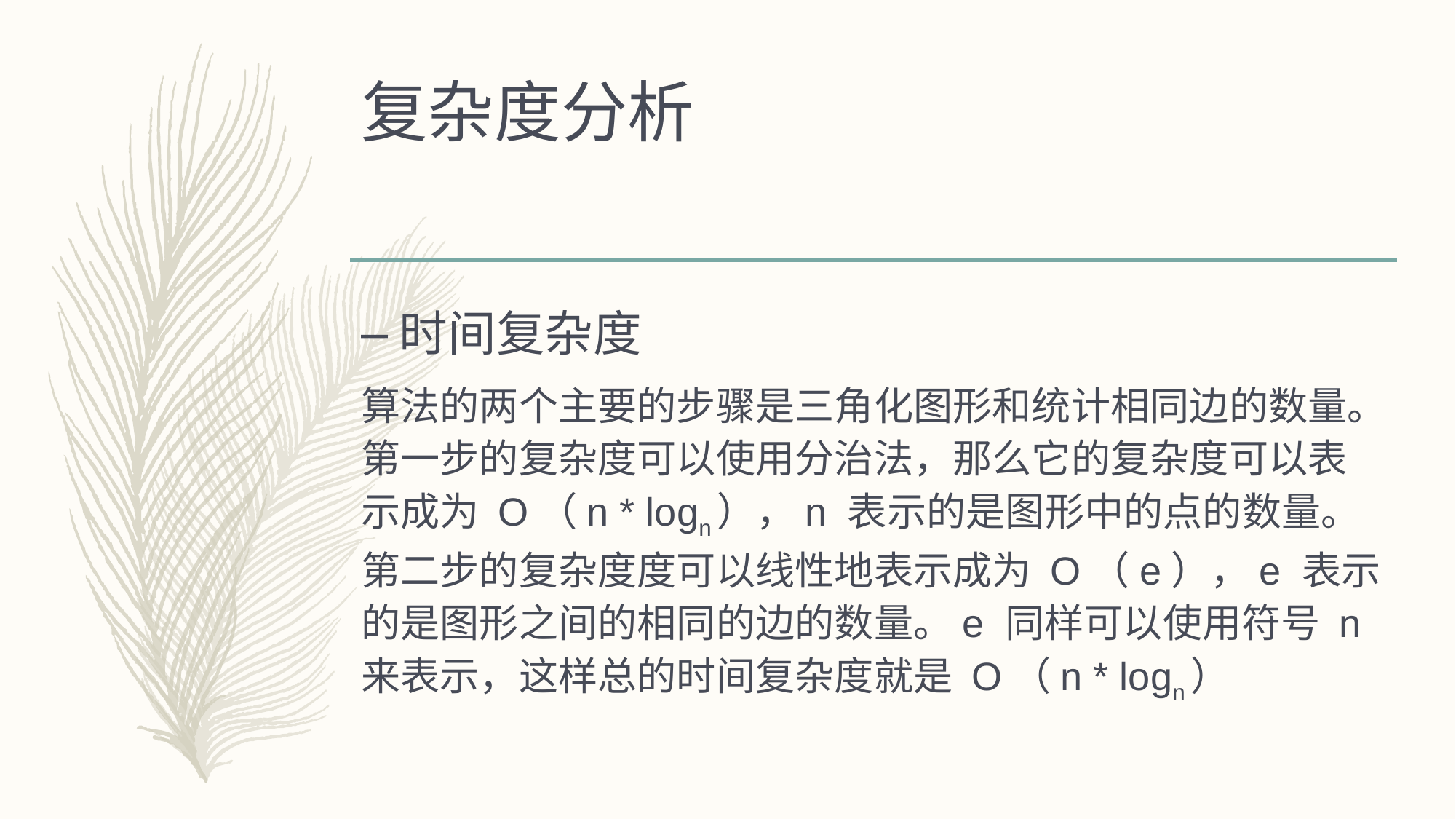

# 复杂度分析
时间复杂度
算法的两个主要的步骤是三角化图形和统计相同边的数量。第一步的复杂度可以使用分治法，那么它的复杂度可以表示成为 O（n * logn），n 表示的是图形中的点的数量。第二步的复杂度度可以线性地表示成为 O（e），e 表示的是图形之间的相同的边的数量。e 同样可以使用符号 n 来表示，这样总的时间复杂度就是 O（n * logn）